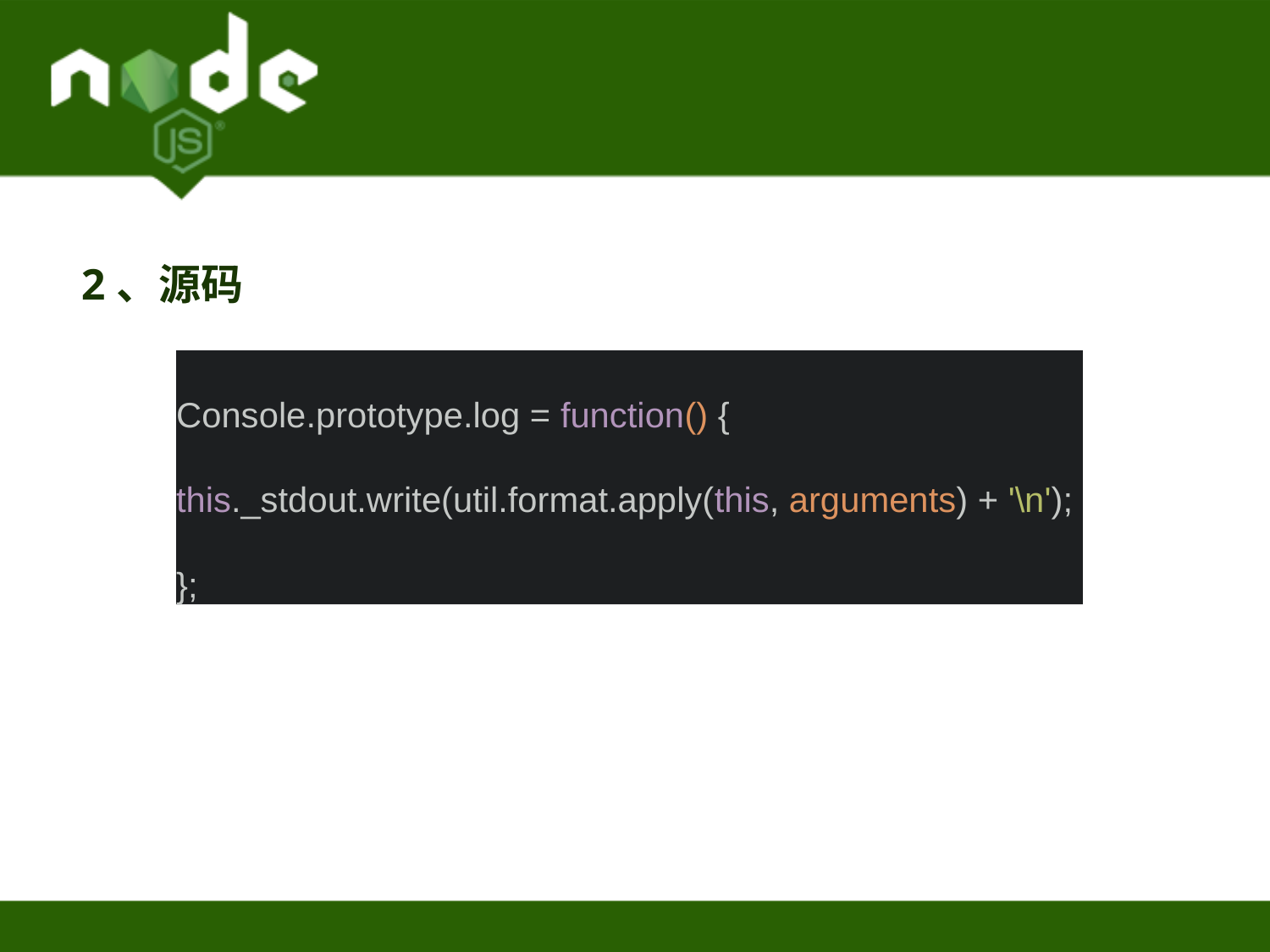

2、源码
Console.prototype.log = function() {
this._stdout.write(util.format.apply(this, arguments) + '\n');
};